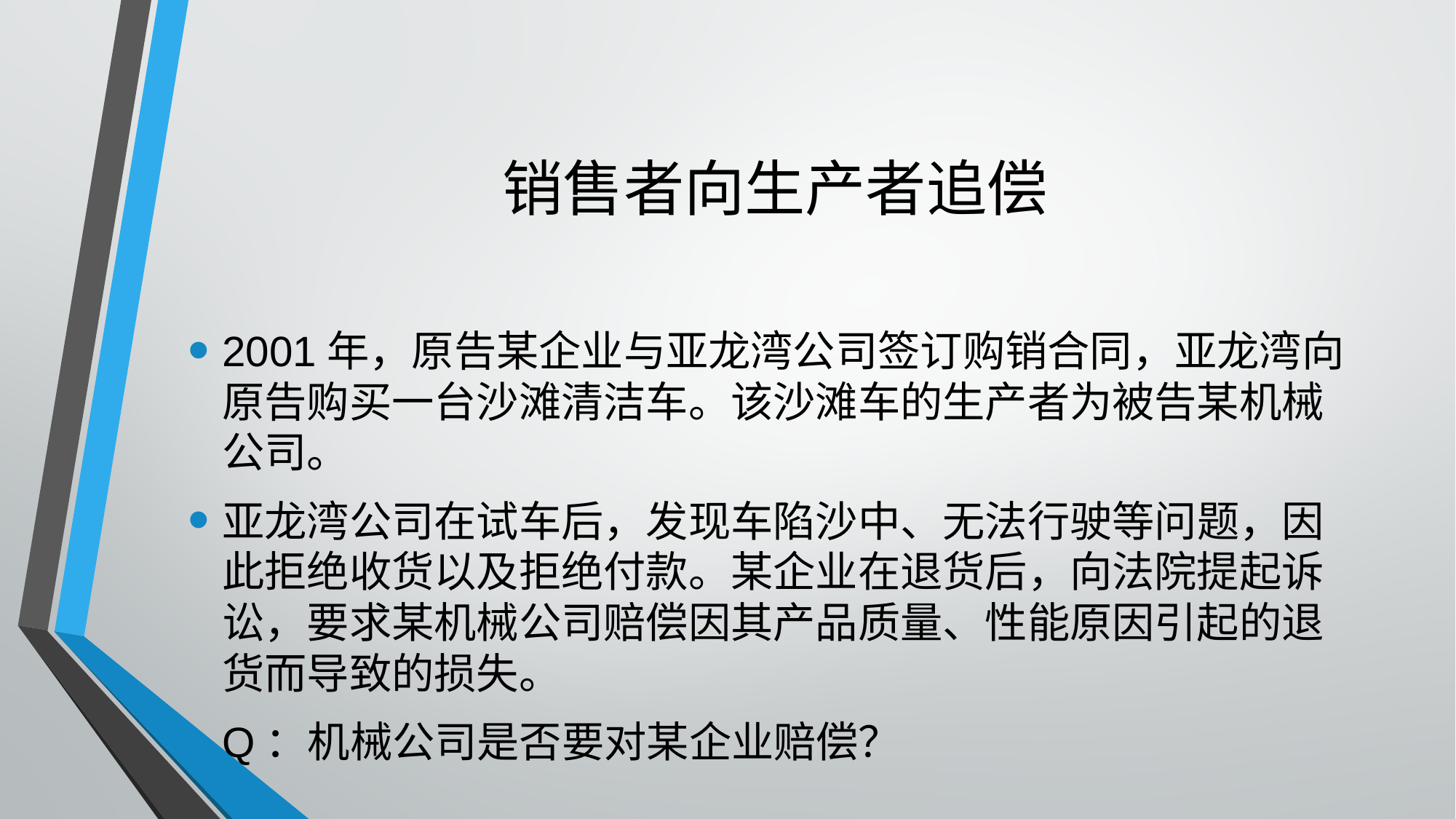

# 销售者向生产者追偿
2001年，原告某企业与亚龙湾公司签订购销合同，亚龙湾向原告购买一台沙滩清洁车。该沙滩车的生产者为被告某机械公司。
亚龙湾公司在试车后，发现车陷沙中、无法行驶等问题，因此拒绝收货以及拒绝付款。某企业在退货后，向法院提起诉讼，要求某机械公司赔偿因其产品质量、性能原因引起的退货而导致的损失。
Q：机械公司是否要对某企业赔偿？